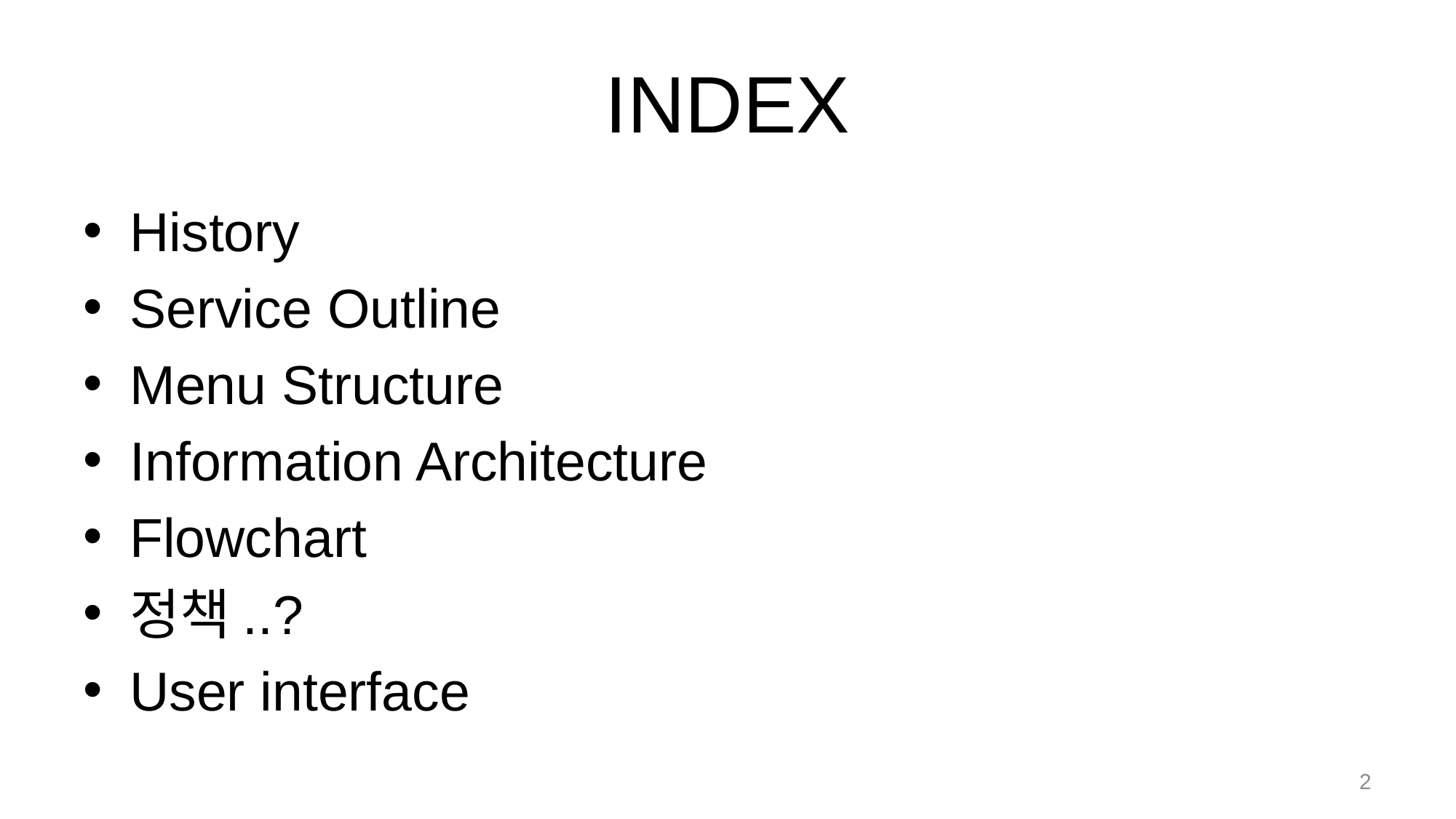

# INDEX
History
Service Outline
Menu Structure
Information Architecture
Flowchart
정책..?
User interface
2